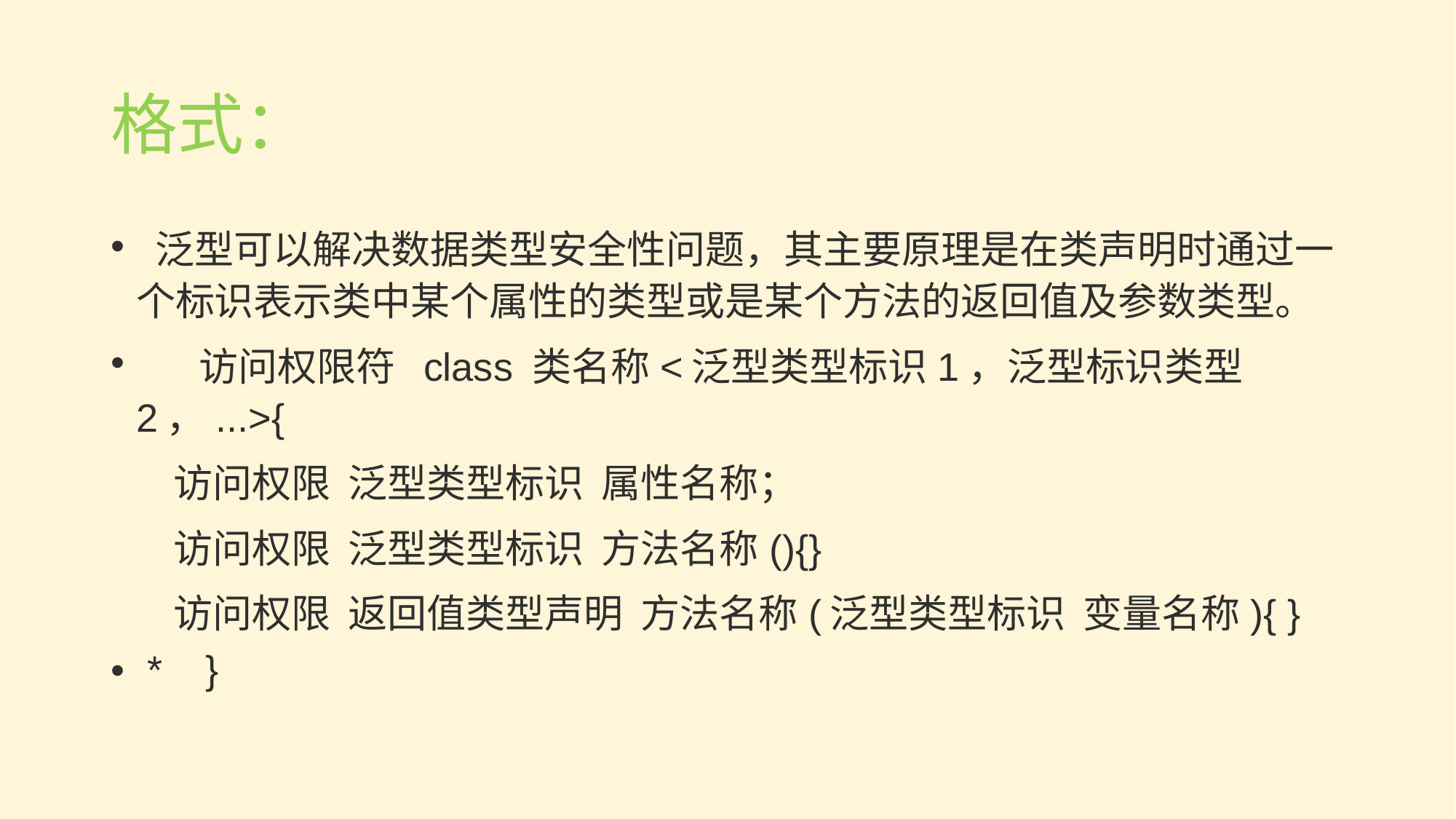

格式：
 泛型可以解决数据类型安全性问题，其主要原理是在类声明时通过一个标识表示类中某个属性的类型或是某个方法的返回值及参数类型。
      访问权限符  class 类名称<泛型类型标识1，泛型标识类型2，...>{
      访问权限  泛型类型标识  属性名称；
      访问权限  泛型类型标识  方法名称(){}
      访问权限  返回值类型声明  方法名称(泛型类型标识  变量名称){ }
 *    }